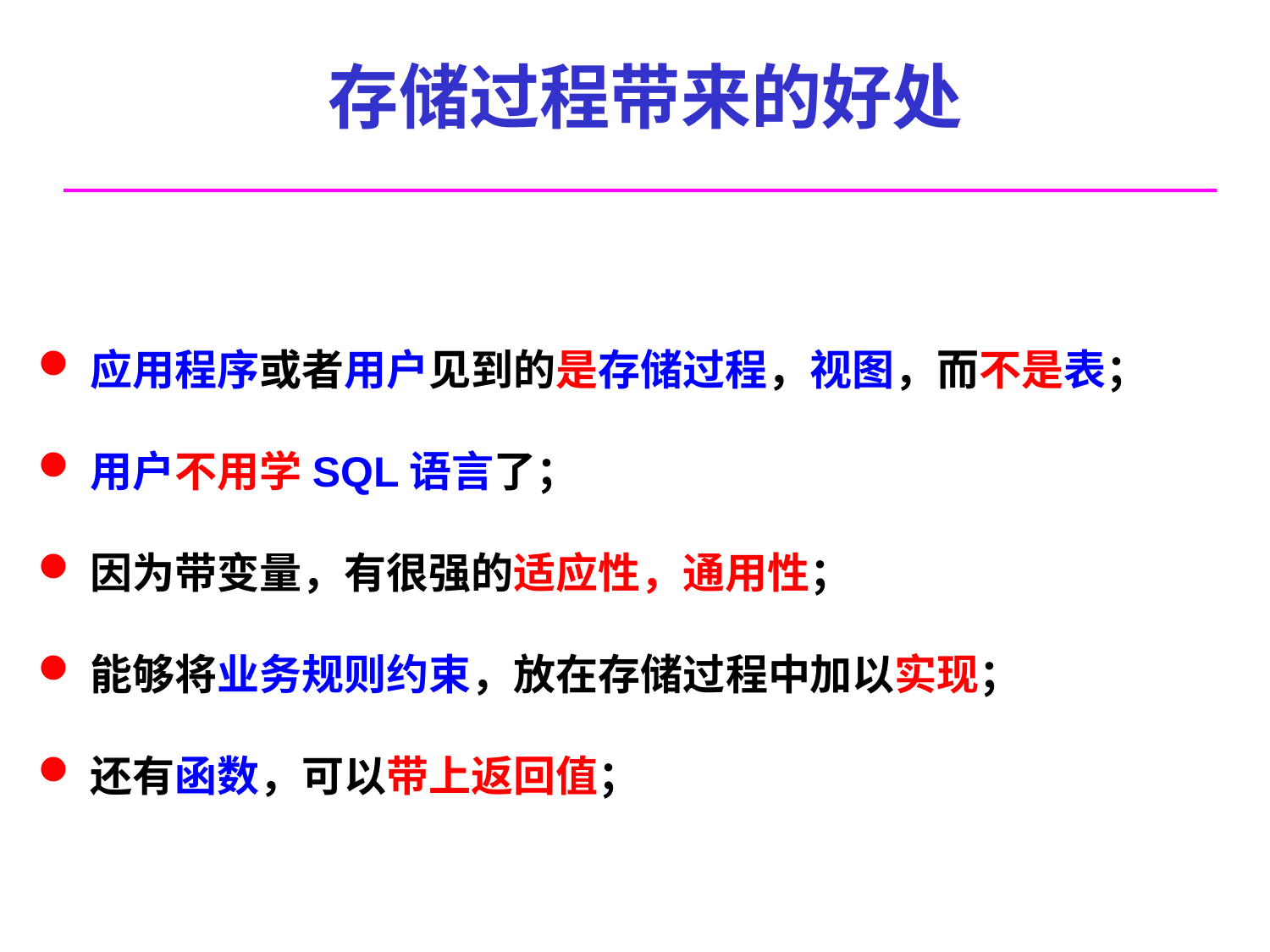

# 存储过程带来的好处
应用程序或者用户见到的是存储过程，视图，而不是表；
用户不用学SQL语言了；
因为带变量，有很强的适应性，通用性；
能够将业务规则约束，放在存储过程中加以实现；
还有函数，可以带上返回值；